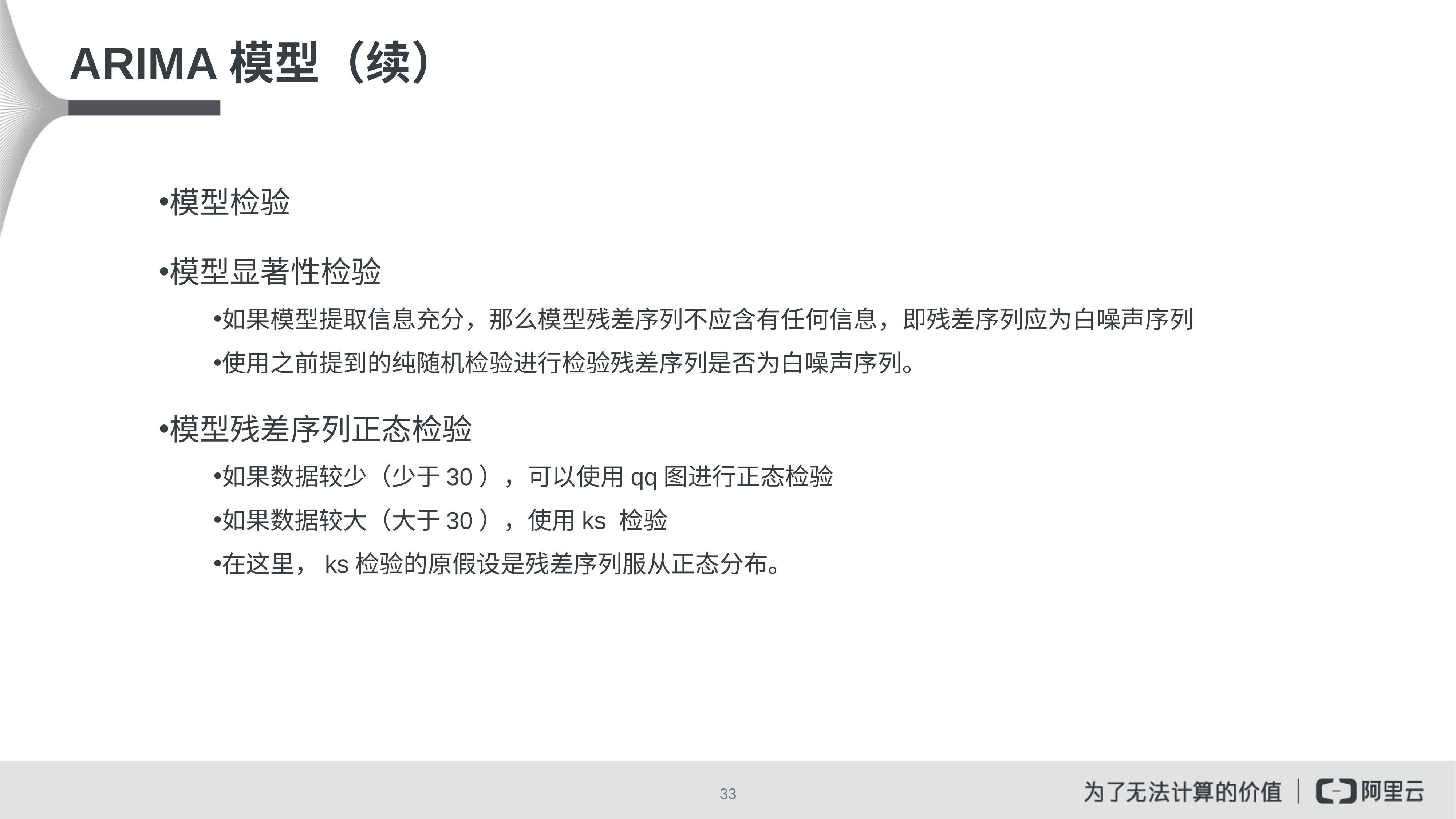

# ARIMA模型（续）
模型检验
模型显著性检验
如果模型提取信息充分，那么模型残差序列不应含有任何信息，即残差序列应为白噪声序列
使用之前提到的纯随机检验进行检验残差序列是否为白噪声序列。
模型残差序列正态检验
如果数据较少（少于30），可以使用qq图进行正态检验
如果数据较大（大于30），使用ks 检验
在这里，ks检验的原假设是残差序列服从正态分布。